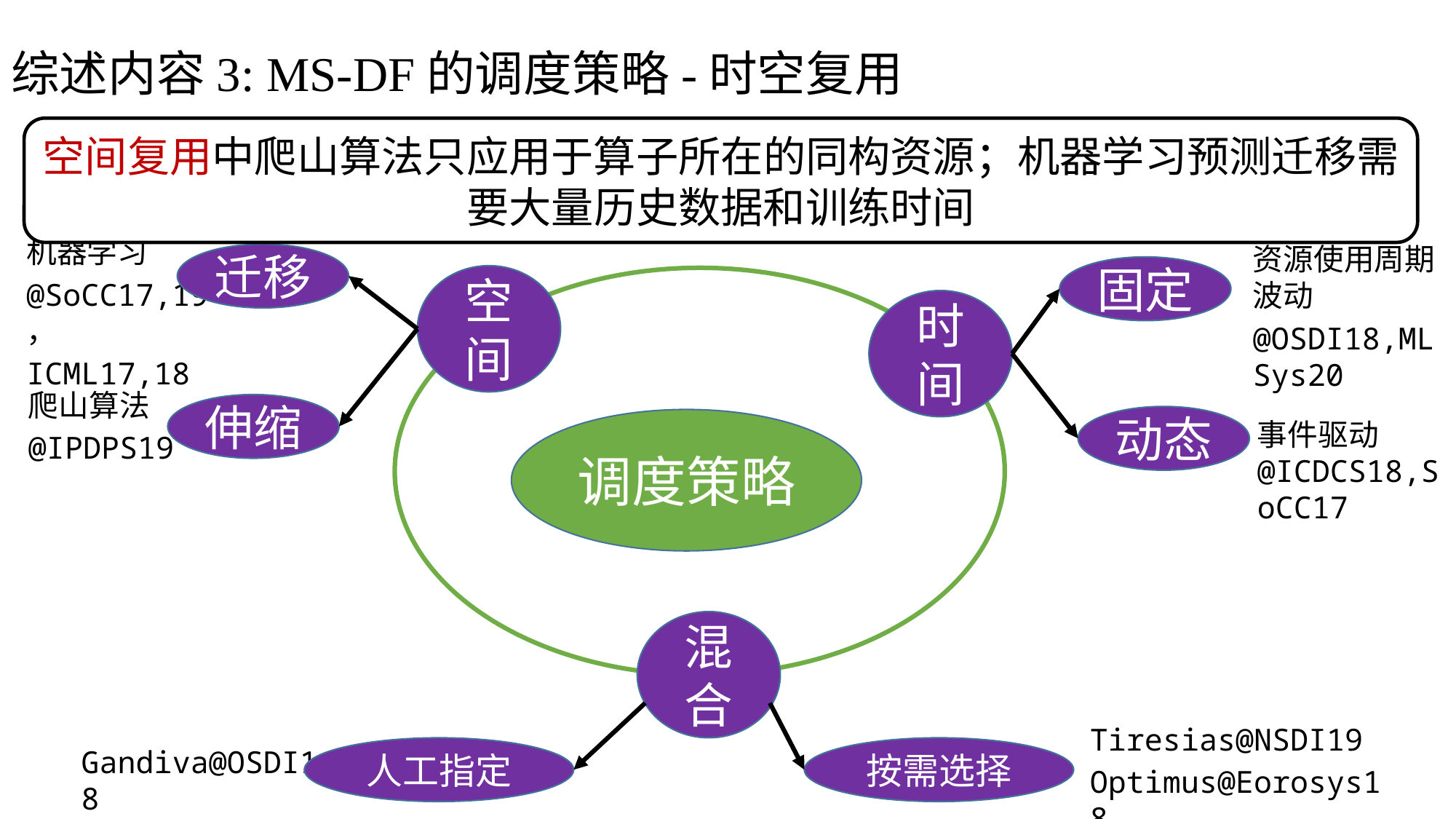

综述内容3: MS-DF的调度策略-时空复用
空间复用中爬山算法只应用于算子所在的同构资源；机器学习预测迁移需要大量历史数据和训练时间
机器学习
@SoCC17,19，
ICML17,18
资源使用周期波动
@OSDI18,MLSys20
迁移
伸缩
固定
动态
空间

时间
混合
爬山算法
@IPDPS19
调度策略
事件驱动@ICDCS18,SoCC17
人工指定
按需选择
Tiresias@NSDI19
Optimus@Eorosys18
Gandiva@OSDI18